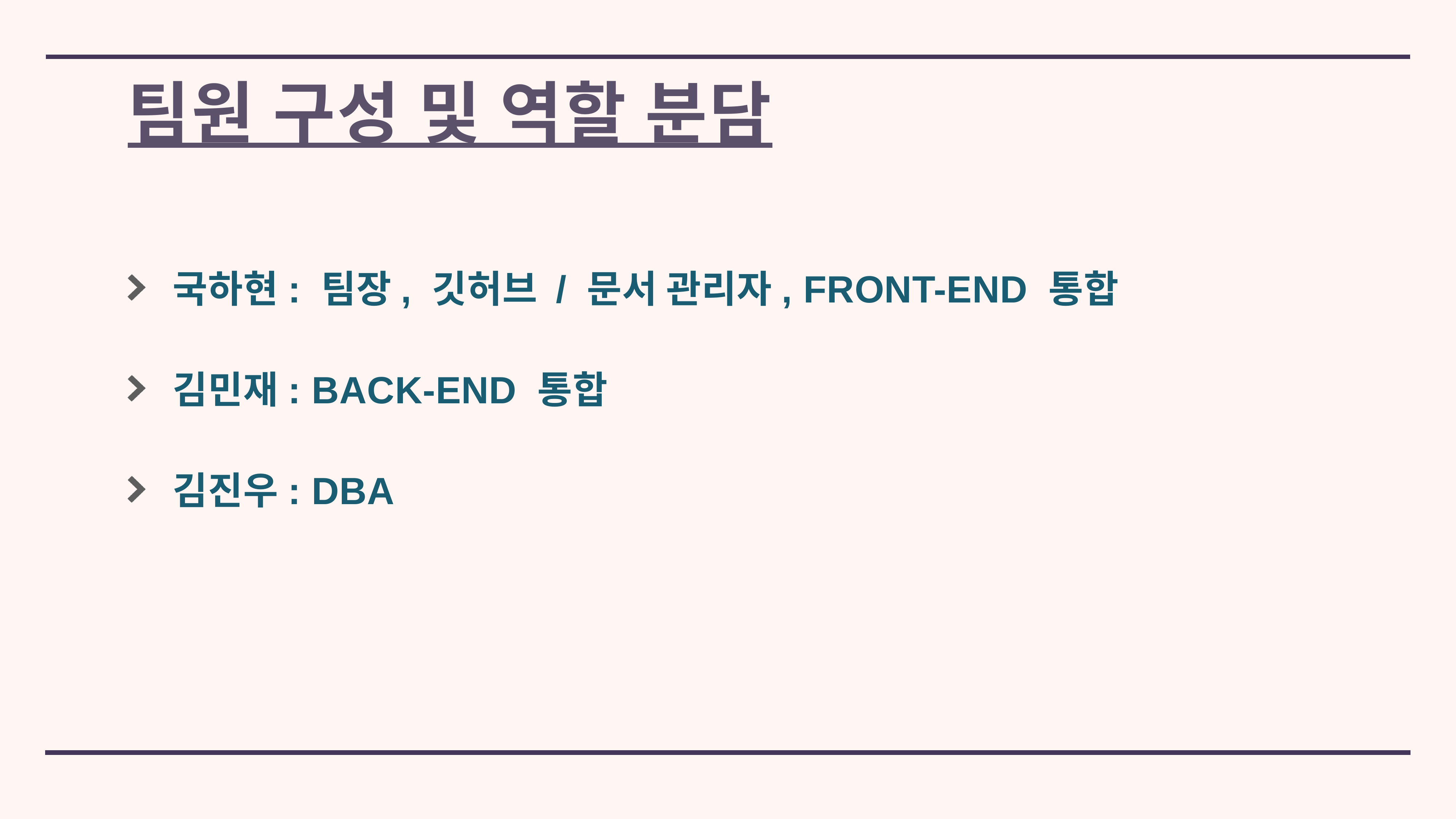

# 팀원 구성 및 역할 분담
국하현: 팀장, 깃허브 / 문서 관리자, FRONT-END 통합
김민재: BACK-END 통합
김진우: DBA